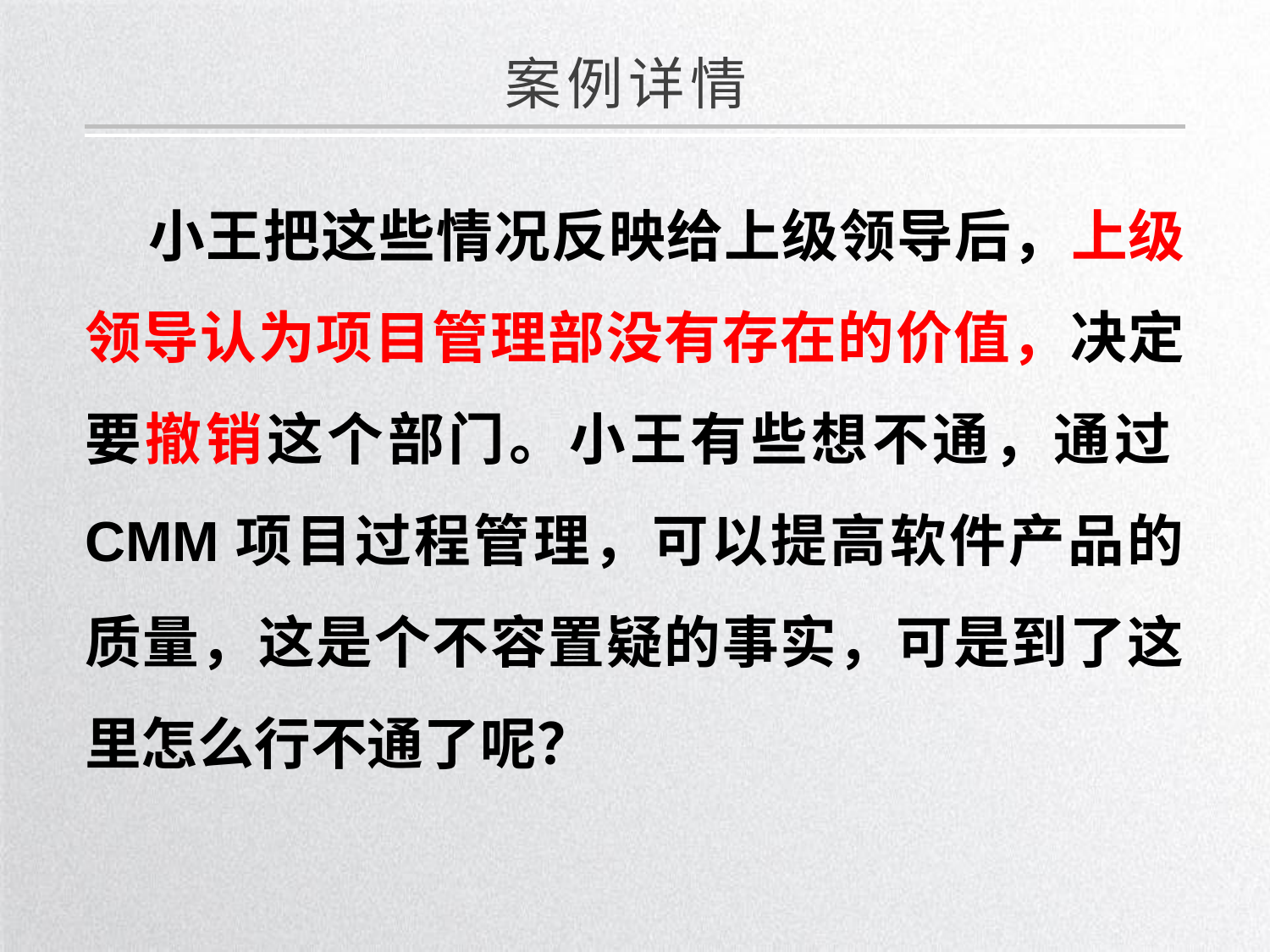

案例详情
小王把这些情况反映给上级领导后，上级领导认为项目管理部没有存在的价值，决定要撤销这个部门。小王有些想不通，通过CMM项目过程管理，可以提高软件产品的质量，这是个不容置疑的事实，可是到了这里怎么行不通了呢？